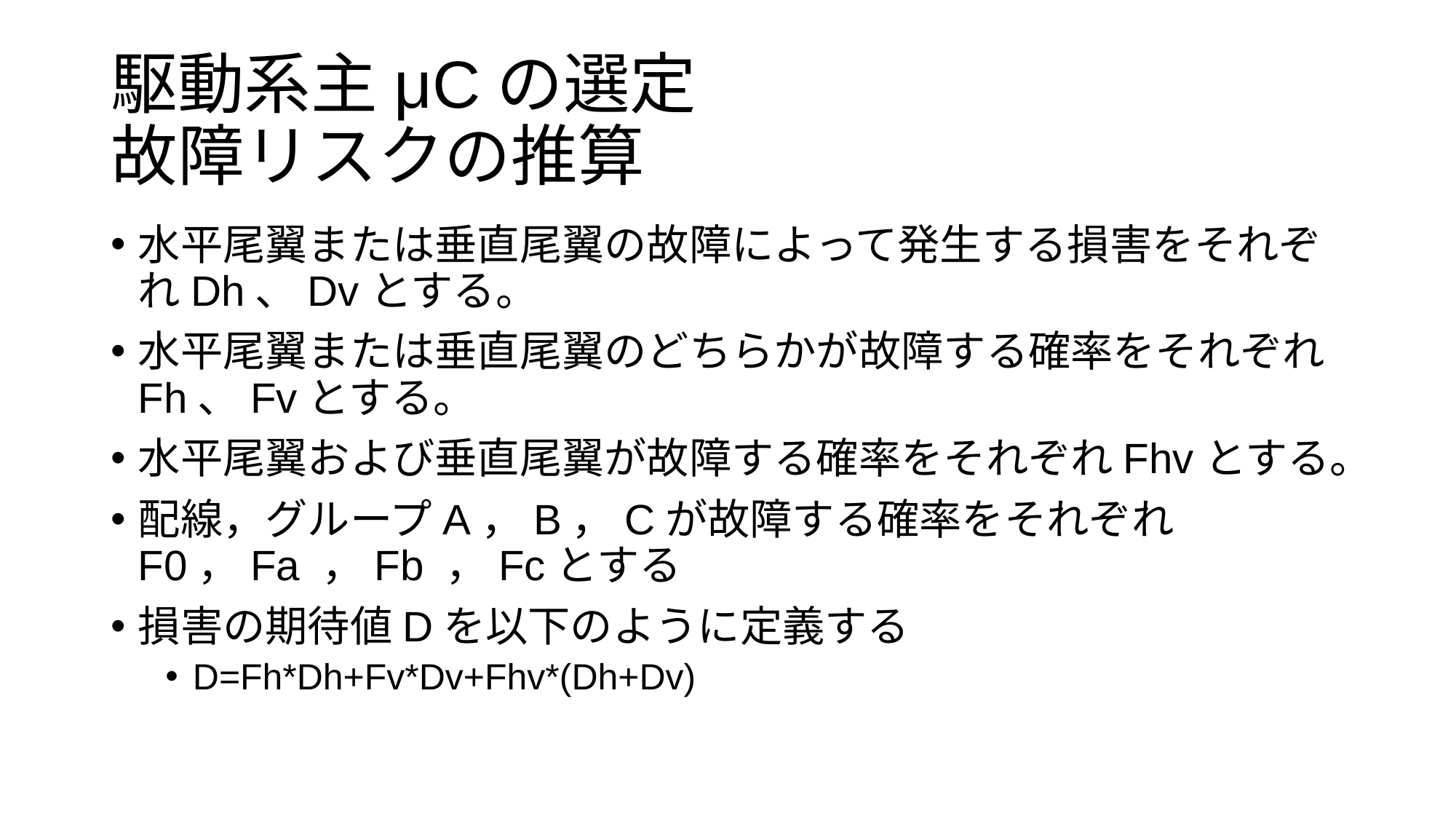

# 駆動系主μCの選定 故障リスクの推算
水平尾翼または垂直尾翼の故障によって発生する損害をそれぞれDh、Dvとする。
水平尾翼または垂直尾翼のどちらかが故障する確率をそれぞれFh、Fvとする。
水平尾翼および垂直尾翼が故障する確率をそれぞれFhvとする。
配線，グループA，B，Cが故障する確率をそれぞれF0，Fa ，Fb ，Fcとする
損害の期待値Dを以下のように定義する
D=Fh*Dh+Fv*Dv+Fhv*(Dh+Dv)